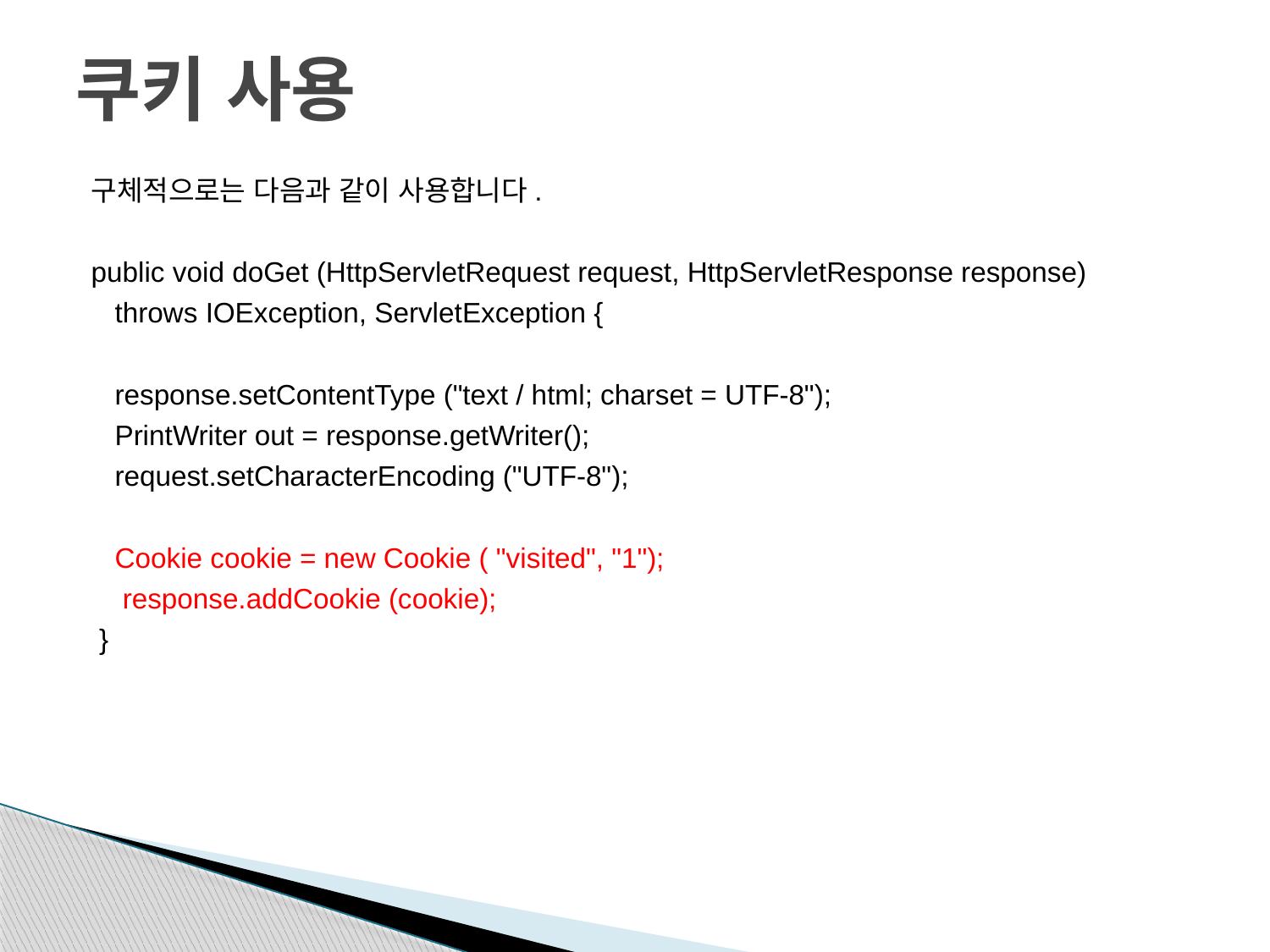

# 쿠키 사용
구체적으로는 다음과 같이 사용합니다.

public void doGet (HttpServletRequest request, HttpServletResponse response)
   throws IOException, ServletException {

   response.setContentType ("text / html; charset = UTF-8");
   PrintWriter out = response.getWriter();
   request.setCharacterEncoding ("UTF-8");

   Cookie cookie = new Cookie ( "visited", "1");
    response.addCookie (cookie);
 }